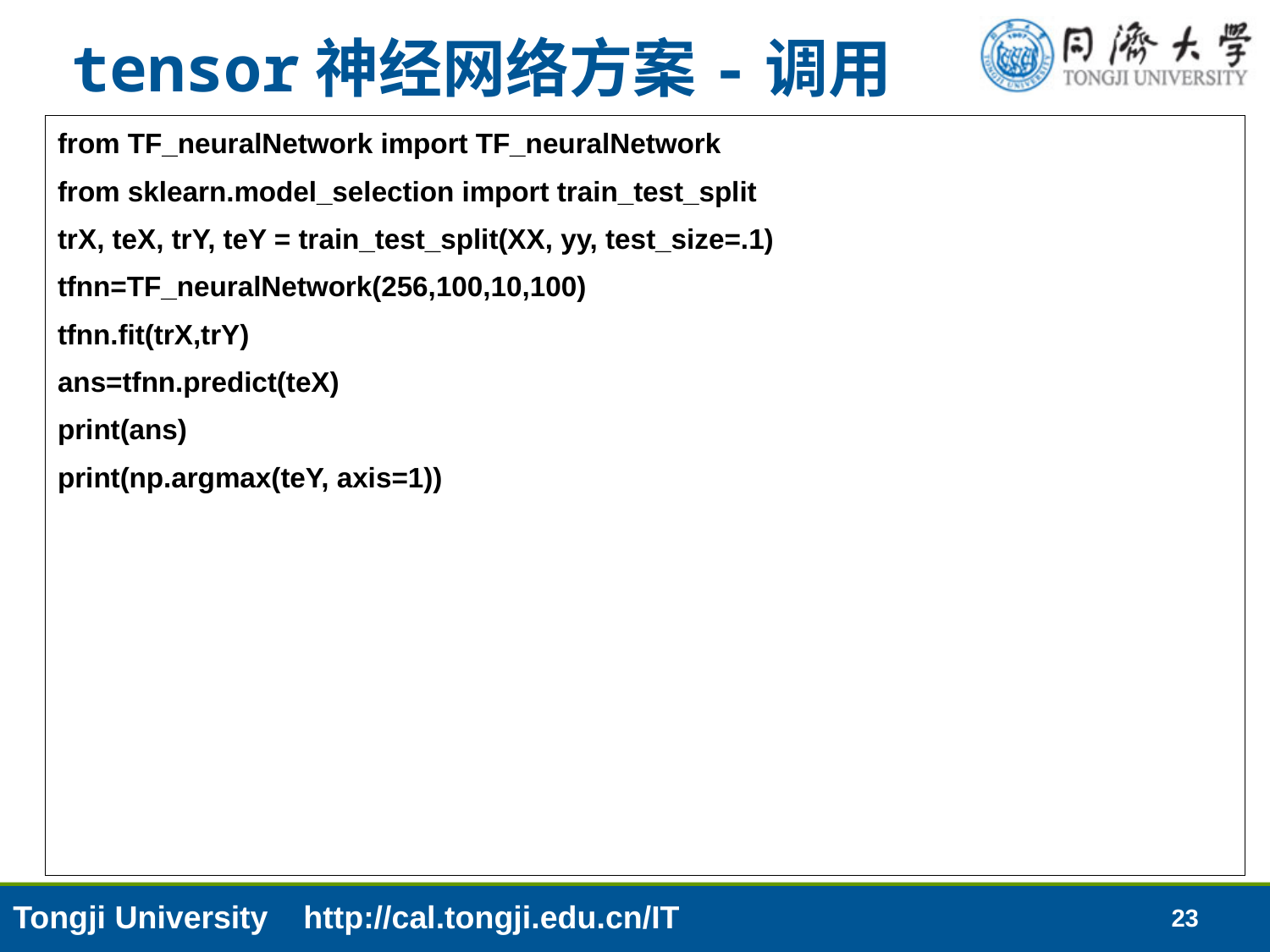

# tensor神经网络方案-调用
from TF_neuralNetwork import TF_neuralNetwork
from sklearn.model_selection import train_test_split
trX, teX, trY, teY = train_test_split(XX, yy, test_size=.1)
tfnn=TF_neuralNetwork(256,100,10,100)
tfnn.fit(trX,trY)
ans=tfnn.predict(teX)
print(ans)
print(np.argmax(teY, axis=1))